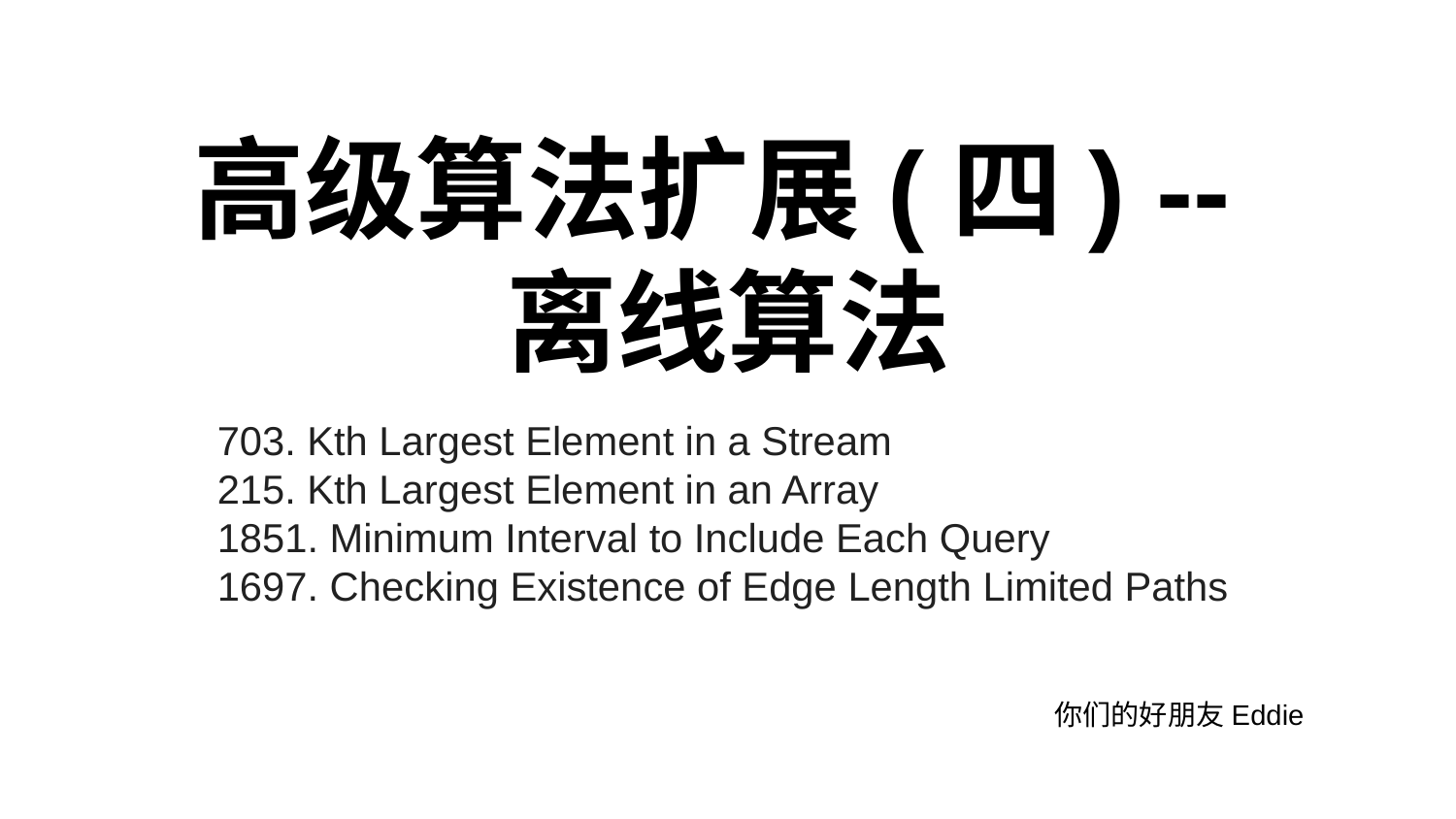

# 高级算法扩展(四) --
离线算法
703. Kth Largest Element in a Stream
215. Kth Largest Element in an Array
1851. Minimum Interval to Include Each Query
1697. Checking Existence of Edge Length Limited Paths
你们的好朋友Eddie